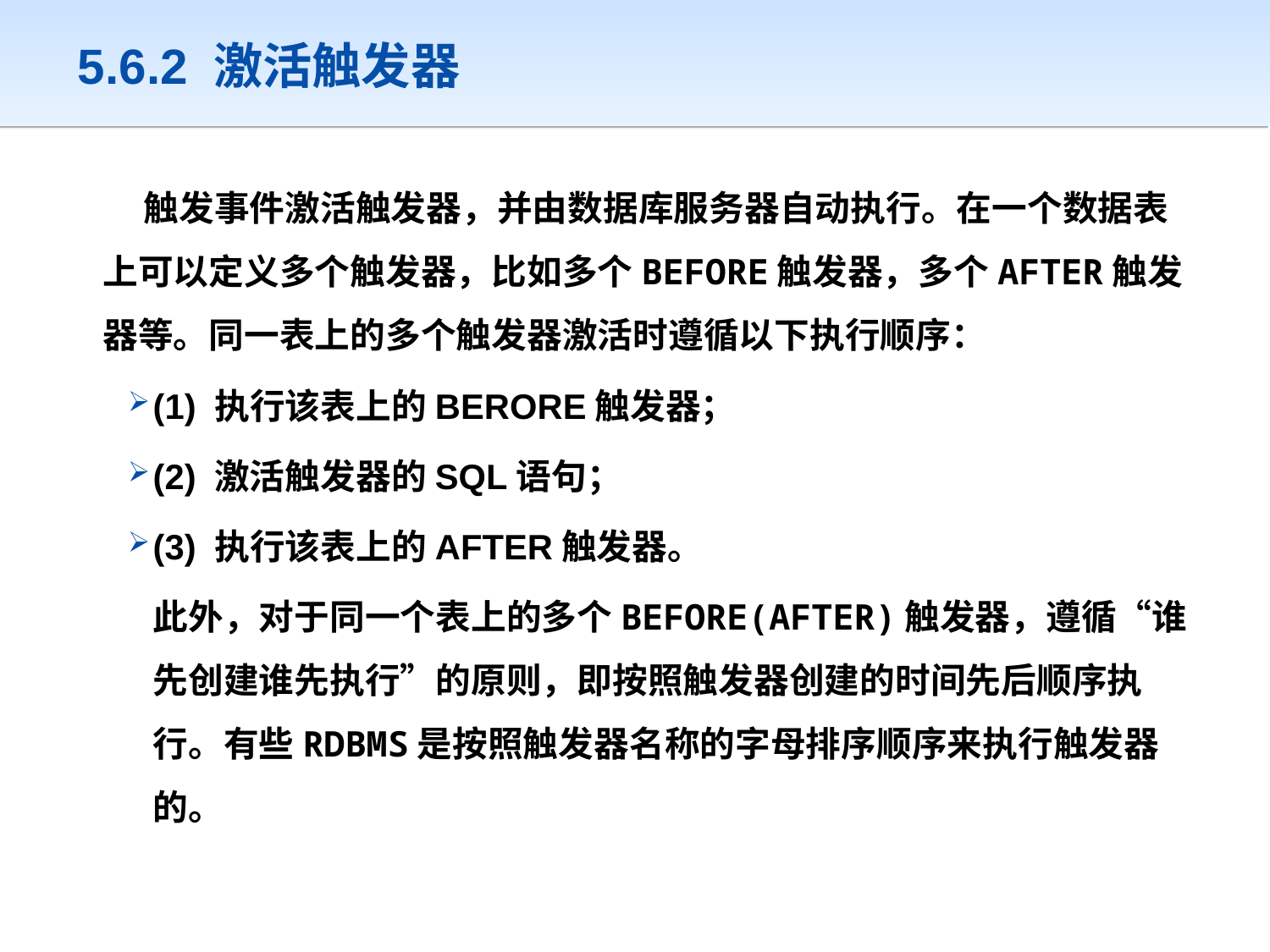

# 5.6.2 激活触发器
	    触发事件激活触发器，并由数据库服务器自动执行。在一个数据表上可以定义多个触发器，比如多个BEFORE触发器，多个AFTER触发器等。同一表上的多个触发器激活时遵循以下执行顺序：
(1) 执行该表上的BERORE触发器；
(2) 激活触发器的SQL语句；
(3) 执行该表上的AFTER触发器。
	此外，对于同一个表上的多个BEFORE(AFTER)触发器，遵循“谁先创建谁先执行”的原则，即按照触发器创建的时间先后顺序执行。有些RDBMS是按照触发器名称的字母排序顺序来执行触发器的。